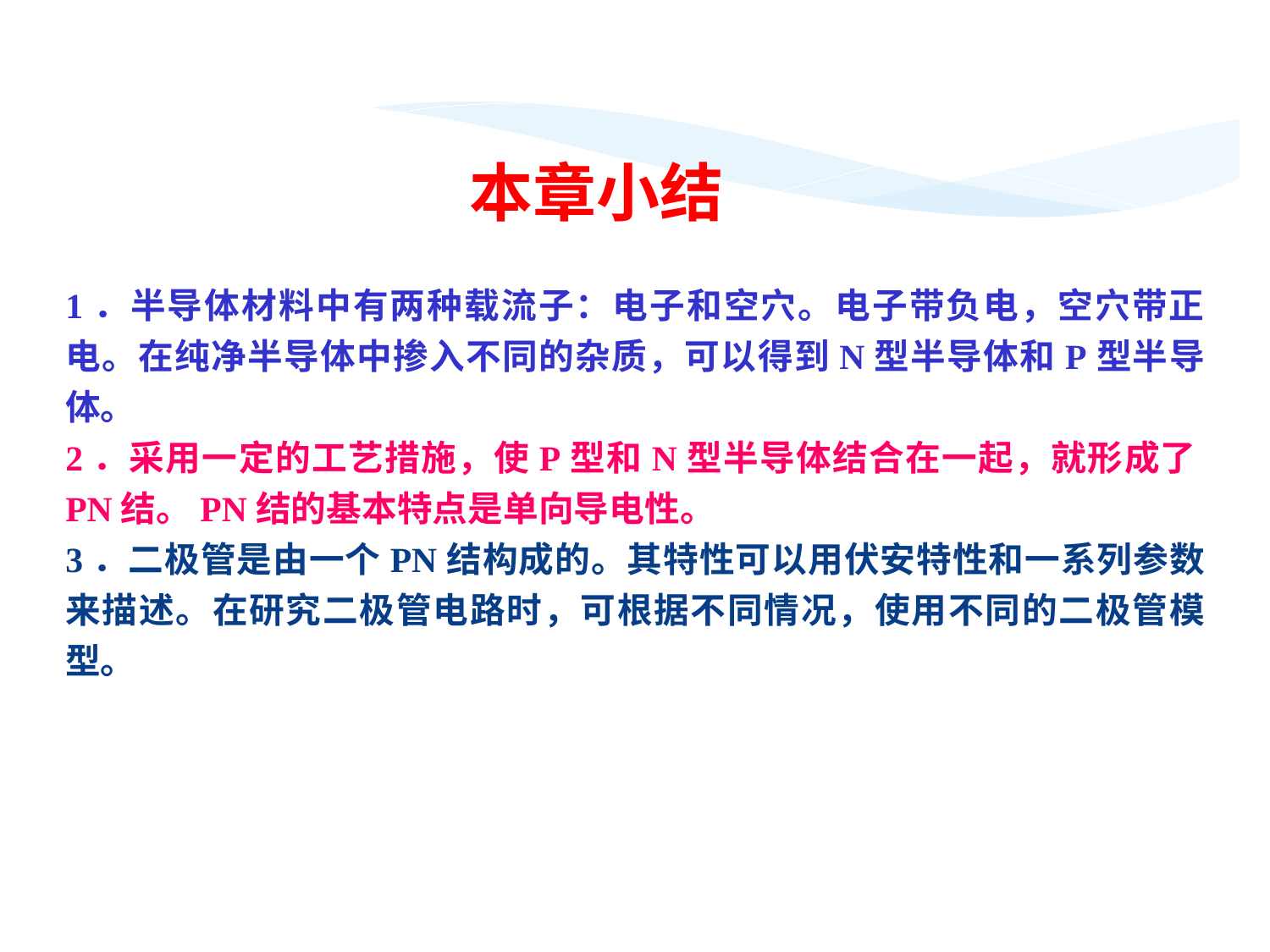

本章小结
1．半导体材料中有两种载流子：电子和空穴。电子带负电，空穴带正电。在纯净半导体中掺入不同的杂质，可以得到N型半导体和P型半导体。
2．采用一定的工艺措施，使P型和N型半导体结合在一起，就形成了PN结。PN结的基本特点是单向导电性。
3．二极管是由一个PN结构成的。其特性可以用伏安特性和一系列参数来描述。在研究二极管电路时，可根据不同情况，使用不同的二极管模型。